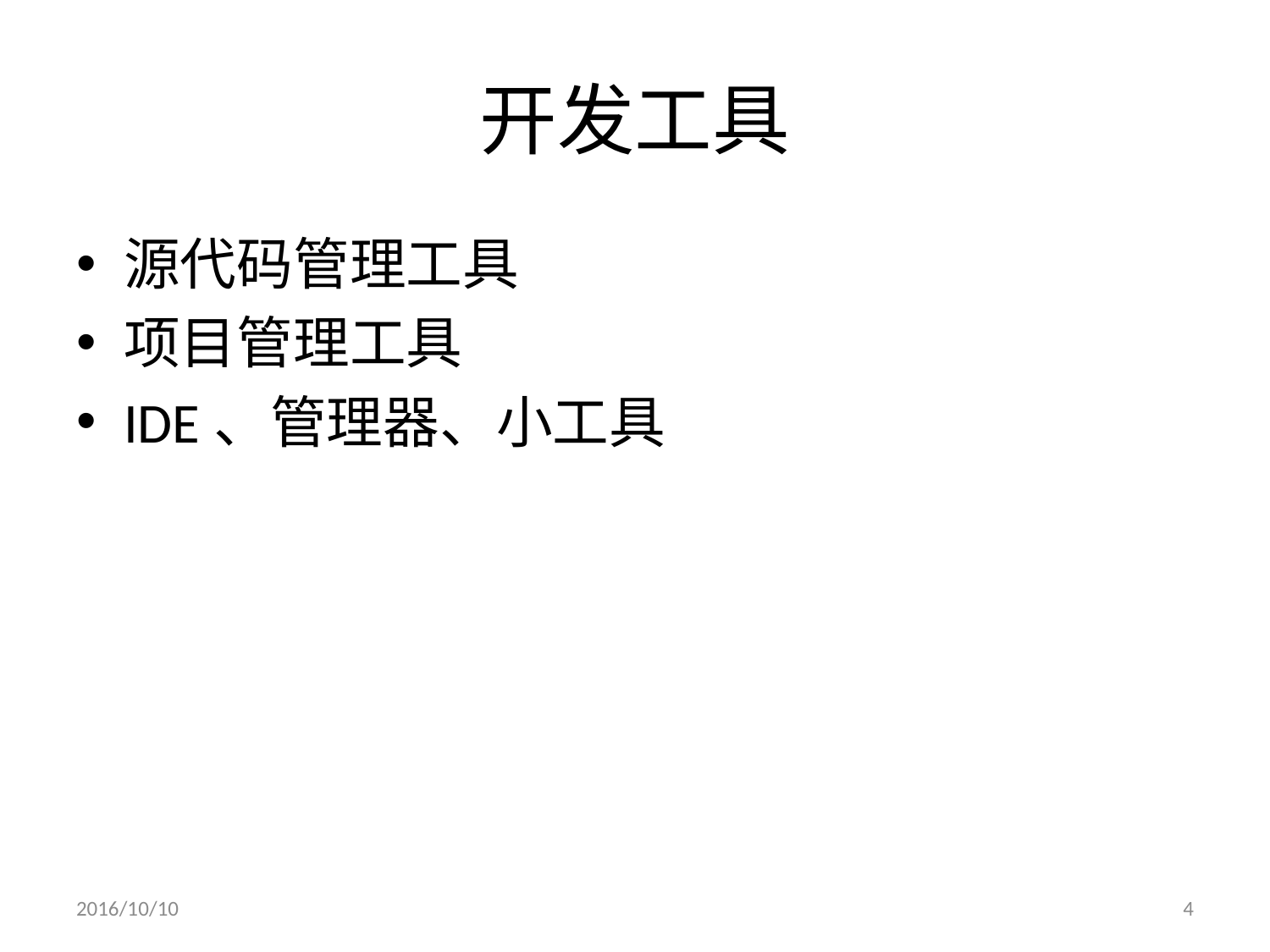

# 开发工具
源代码管理工具
项目管理工具
IDE、管理器、小工具
2016/10/10
4